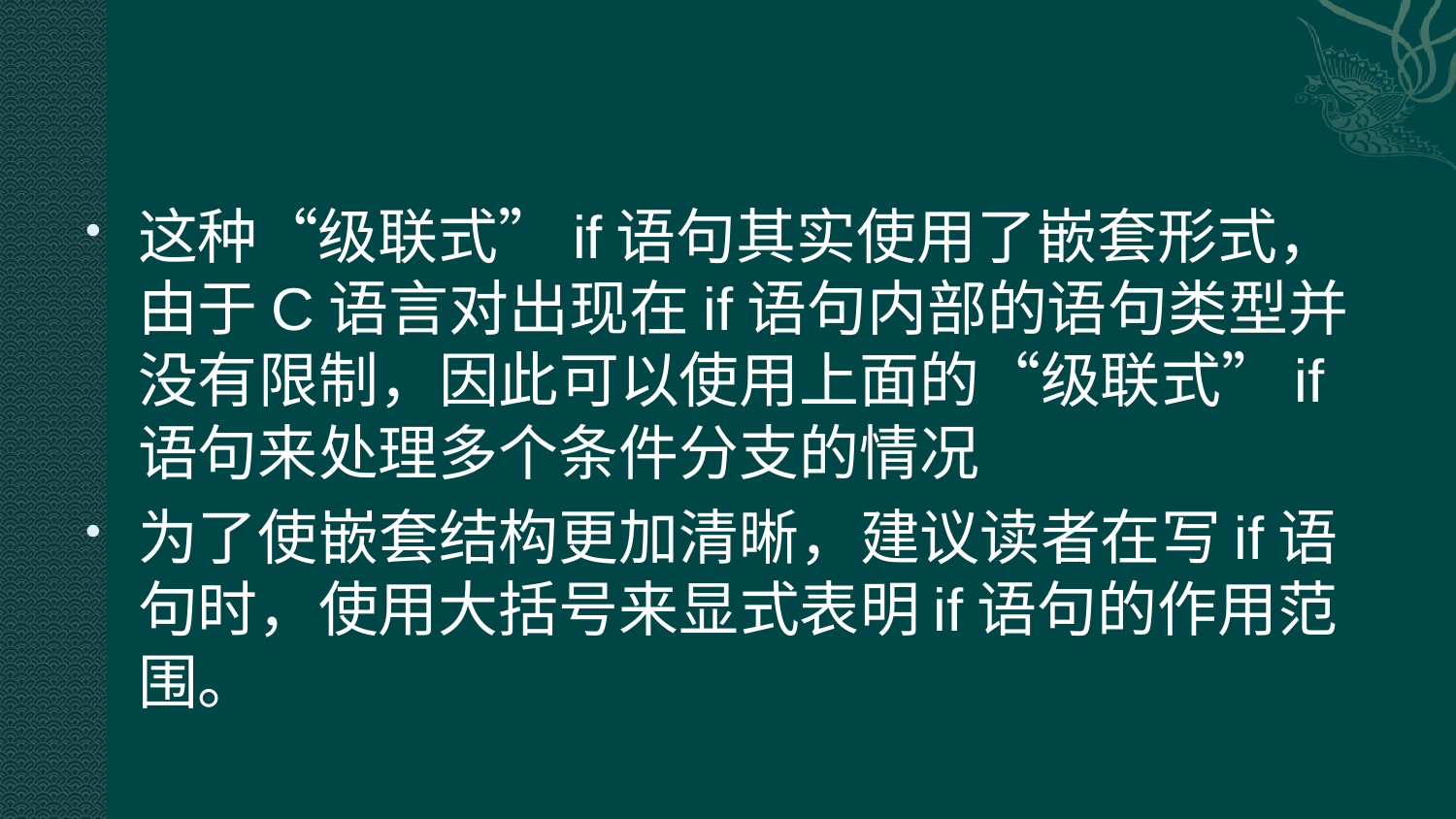

#
这种“级联式”if语句其实使用了嵌套形式，由于C语言对出现在if语句内部的语句类型并没有限制，因此可以使用上面的“级联式”if语句来处理多个条件分支的情况
为了使嵌套结构更加清晰，建议读者在写if语句时，使用大括号来显式表明if语句的作用范围。